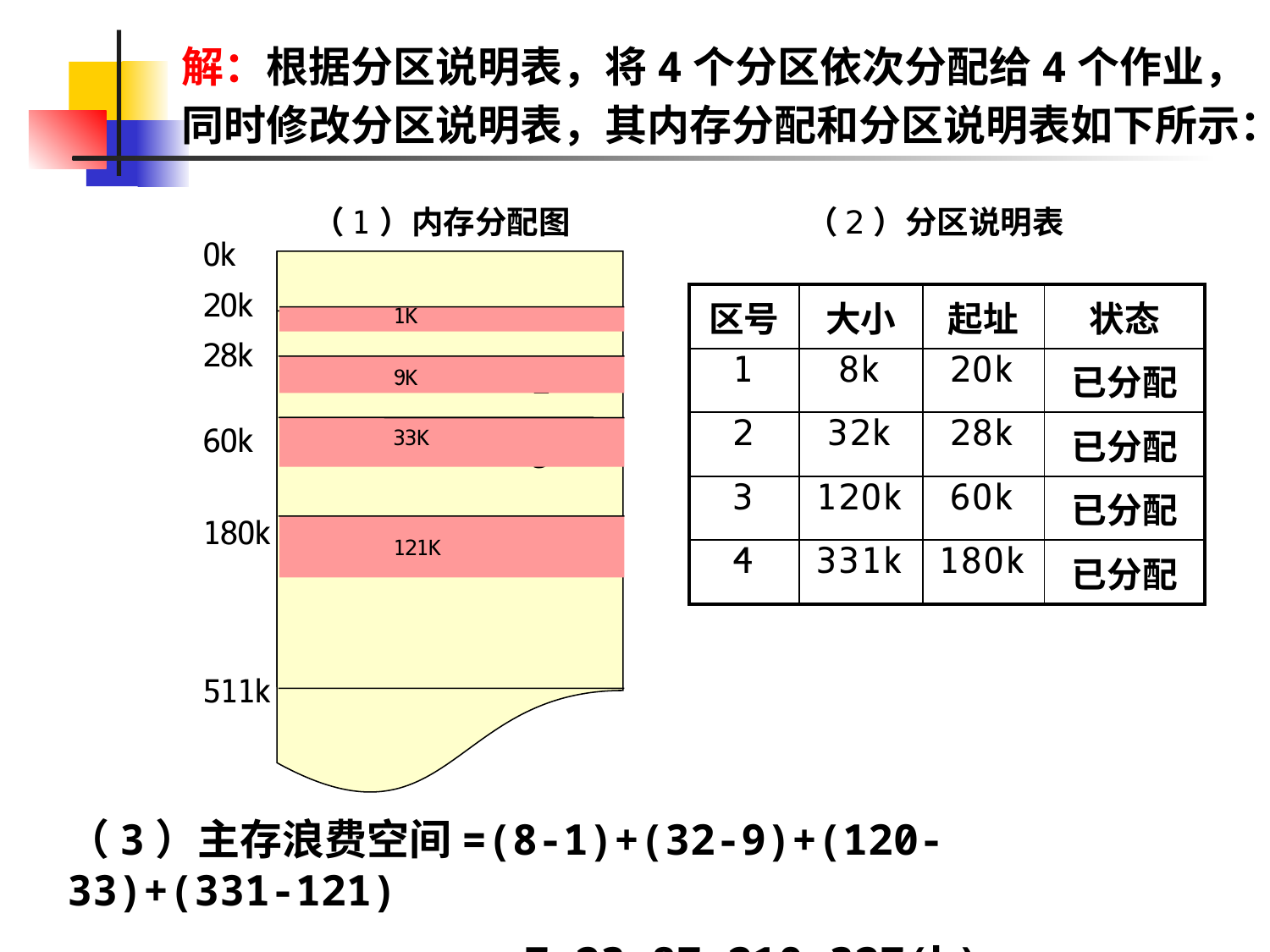

解：根据分区说明表，将4个分区依次分配给4个作业，同时修改分区说明表，其内存分配和分区说明表如下所示：
（1）内存分配图
0k
20k
28k

60k

180k

511k

2

3

1K
9K
33K
121K
（2）分区说明表
| 区号 | 大小 | 起址 | 状态 |
| --- | --- | --- | --- |
| 1 | 8k | 20k | 已分配 |
| 2 | 32k | 28k | 已分配 |
| 3 | 120k | 60k | 已分配 |
| 4 | 331k | 180k | 已分配 |
（3）主存浪费空间=(8-1)+(32-9)+(120-33)+(331-121)
                 =7+23+87+210=327(k)